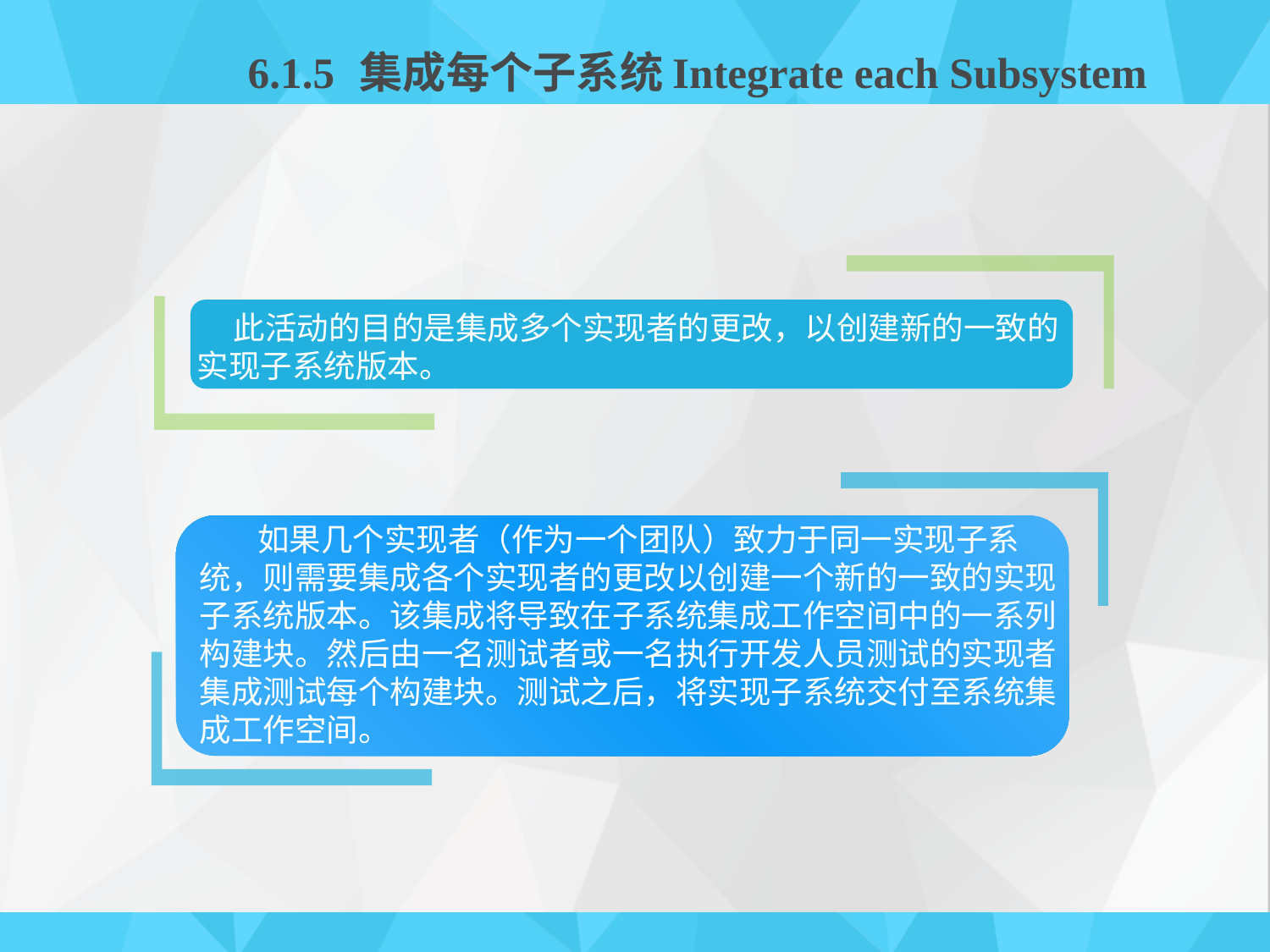

# 6.1.5	集成每个子系统Integrate each Subsystem

    此活动的目的是集成多个实现者的更改，以创建新的一致的实现子系统版本。

       如果几个实现者（作为一个团队）致力于同一实现子系统，则需要集成各个实现者的更改以创建一个新的一致的实现子系统版本。该集成将导致在子系统集成工作空间中的一系列构建块。然后由一名测试者或一名执行开发人员测试的实现者集成测试每个构建块。测试之后，将实现子系统交付至系统集成工作空间。